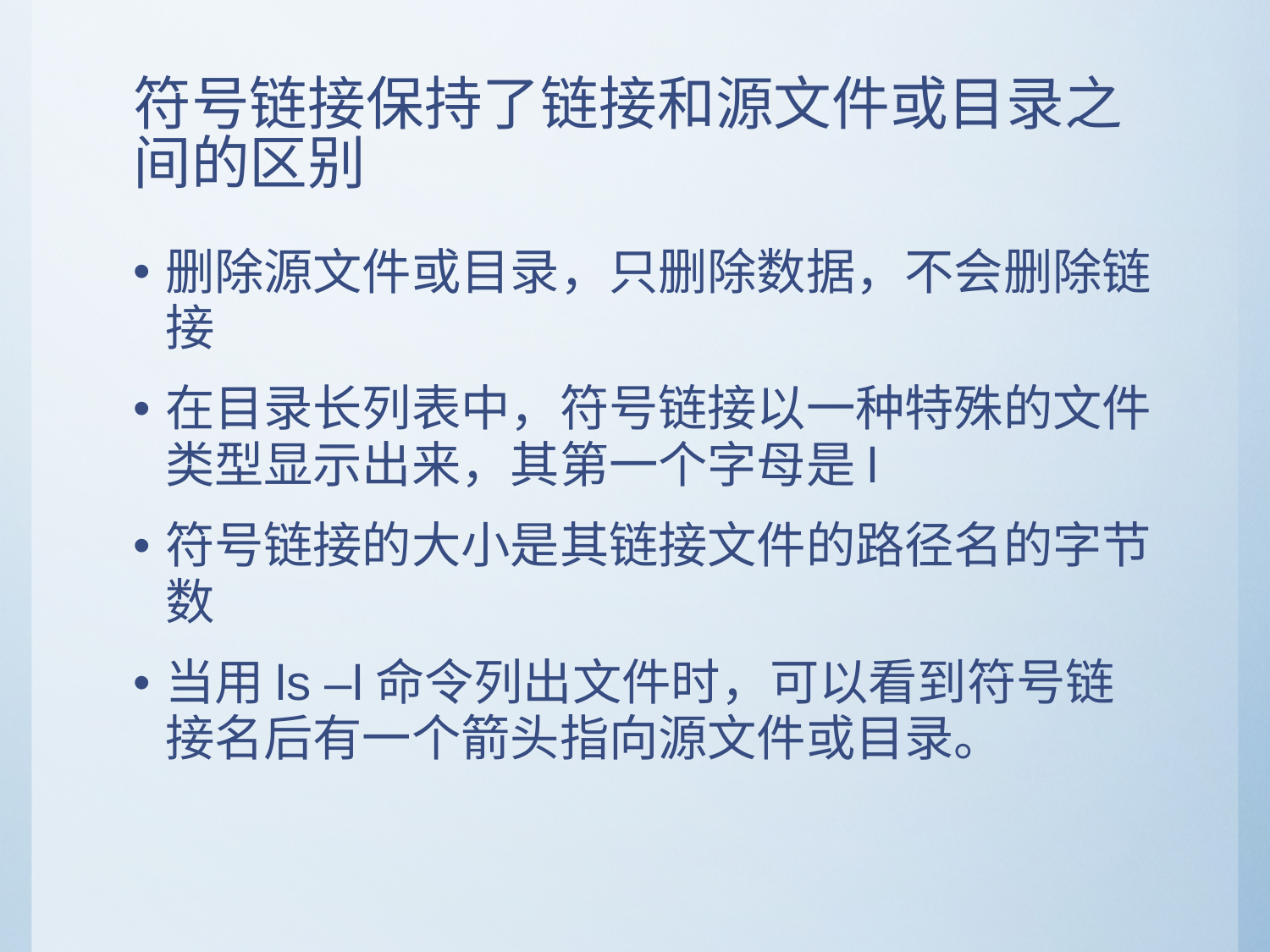

# 符号链接保持了链接和源文件或目录之间的区别
删除源文件或目录，只删除数据，不会删除链接
在目录长列表中，符号链接以一种特殊的文件类型显示出来，其第一个字母是l
符号链接的大小是其链接文件的路径名的字节数
当用ls –l命令列出文件时，可以看到符号链接名后有一个箭头指向源文件或目录。